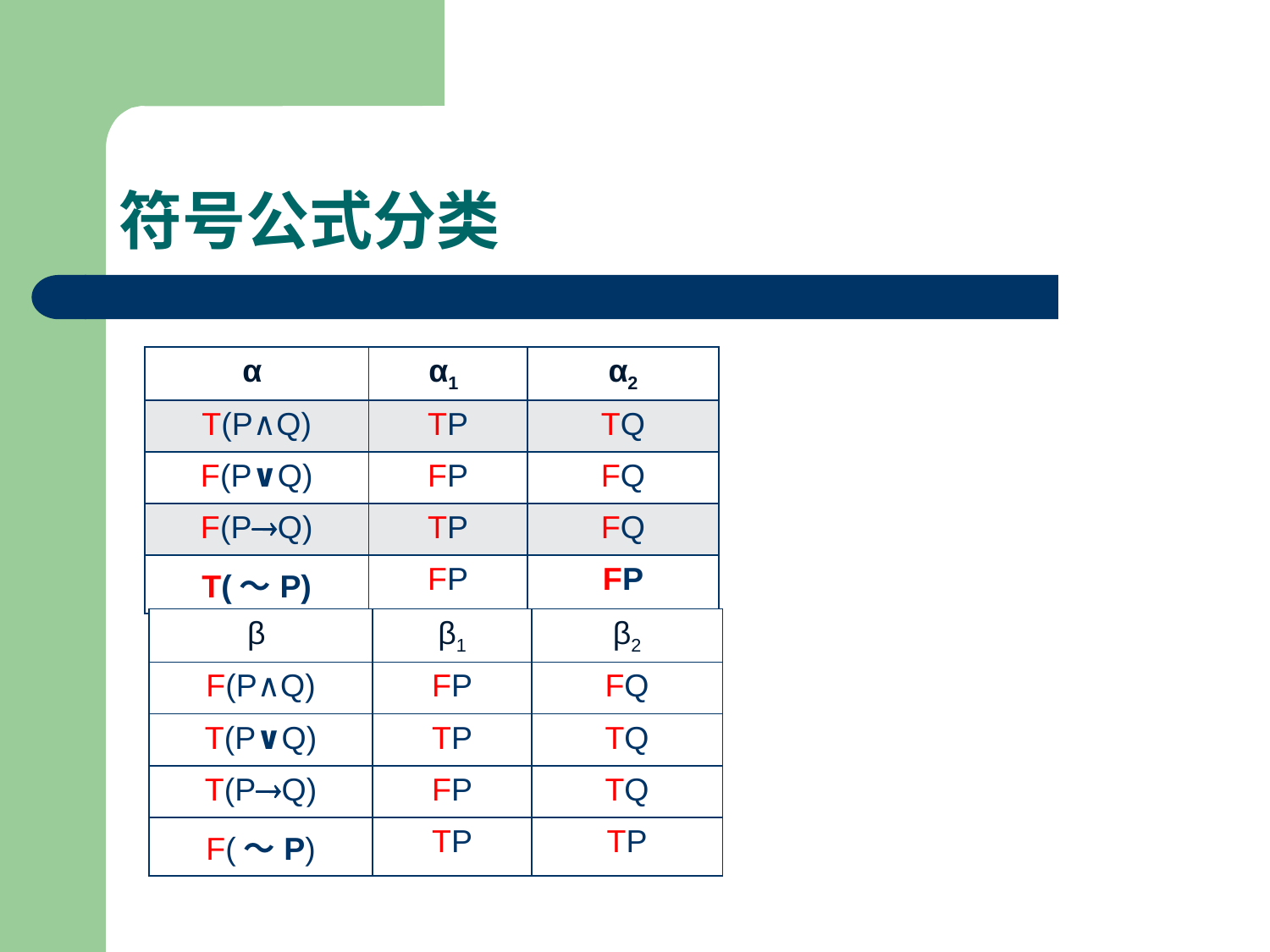

# 符号公式分类
| α | α1 | α2 |
| --- | --- | --- |
| T(P∧Q) | TP | TQ |
| F(P∨Q) | FP | FQ |
| F(P→Q) | TP | FQ |
| T(～P) | FP | FP |
| β | β1 | β2 |
| --- | --- | --- |
| F(P∧Q) | FP | FQ |
| T(P∨Q) | TP | TQ |
| T(P→Q) | FP | TQ |
| F(～P) | TP | TP |
6